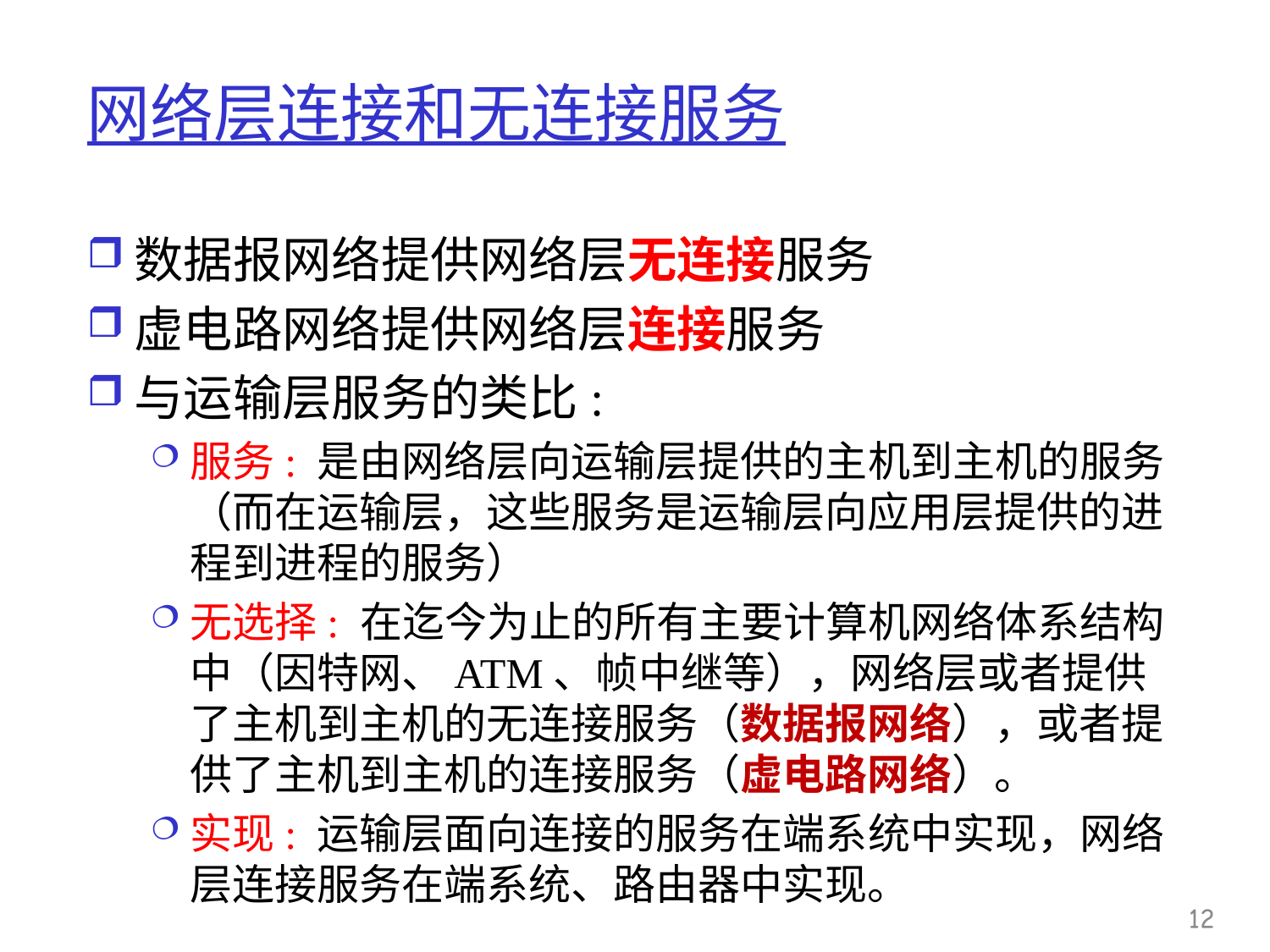

# 网络层连接和无连接服务
数据报网络提供网络层无连接服务
虚电路网络提供网络层连接服务
与运输层服务的类比:
服务: 是由网络层向运输层提供的主机到主机的服务（而在运输层，这些服务是运输层向应用层提供的进程到进程的服务）
无选择: 在迄今为止的所有主要计算机网络体系结构中（因特网、ATM、帧中继等），网络层或者提供了主机到主机的无连接服务（数据报网络），或者提供了主机到主机的连接服务（虚电路网络）。
实现: 运输层面向连接的服务在端系统中实现，网络层连接服务在端系统、路由器中实现。
12